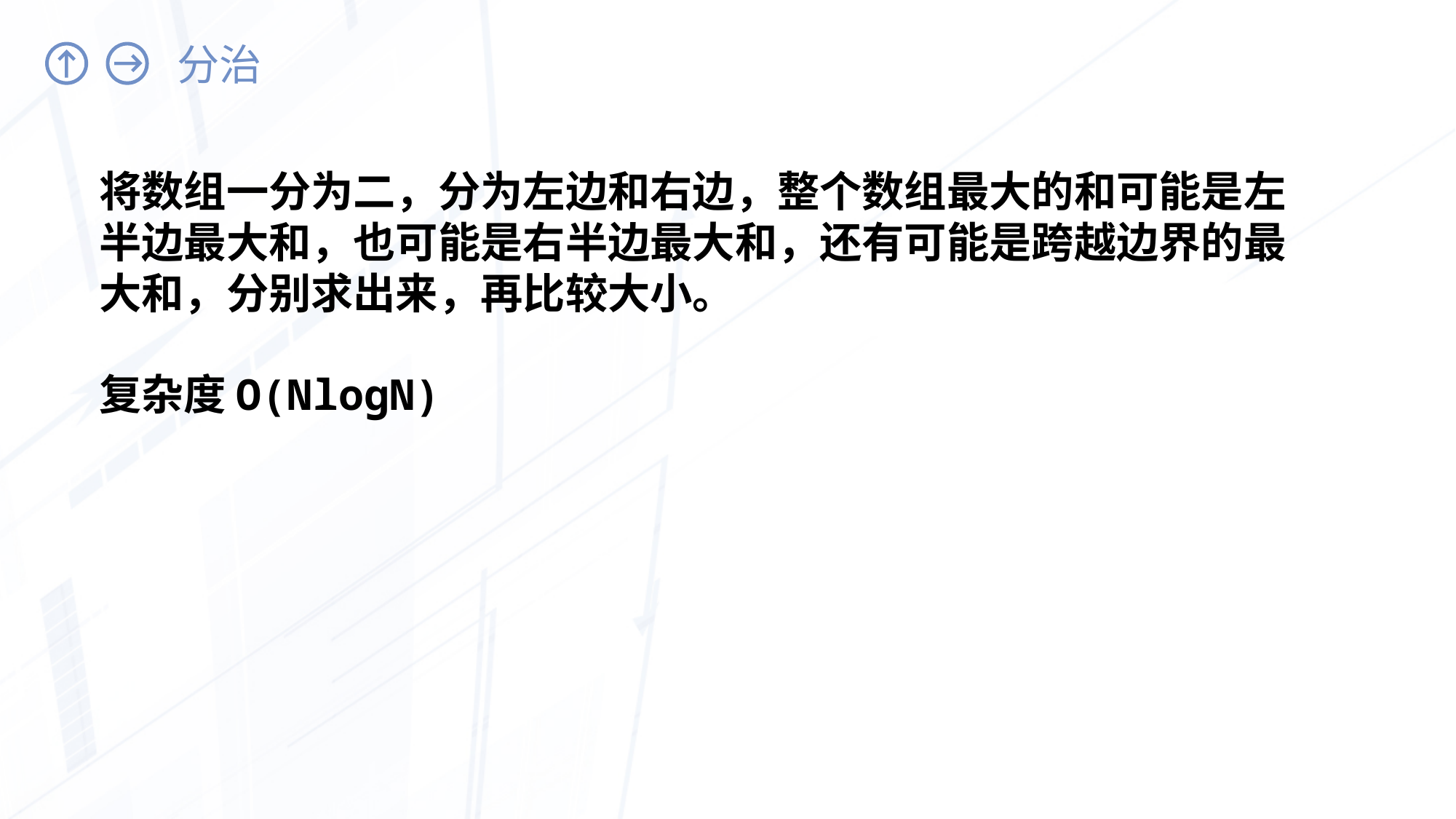

# 分治
将数组一分为二，分为左边和右边，整个数组最大的和可能是左半边最大和，也可能是右半边最大和，还有可能是跨越边界的最大和，分别求出来，再比较大小。

复杂度O(NlogN)